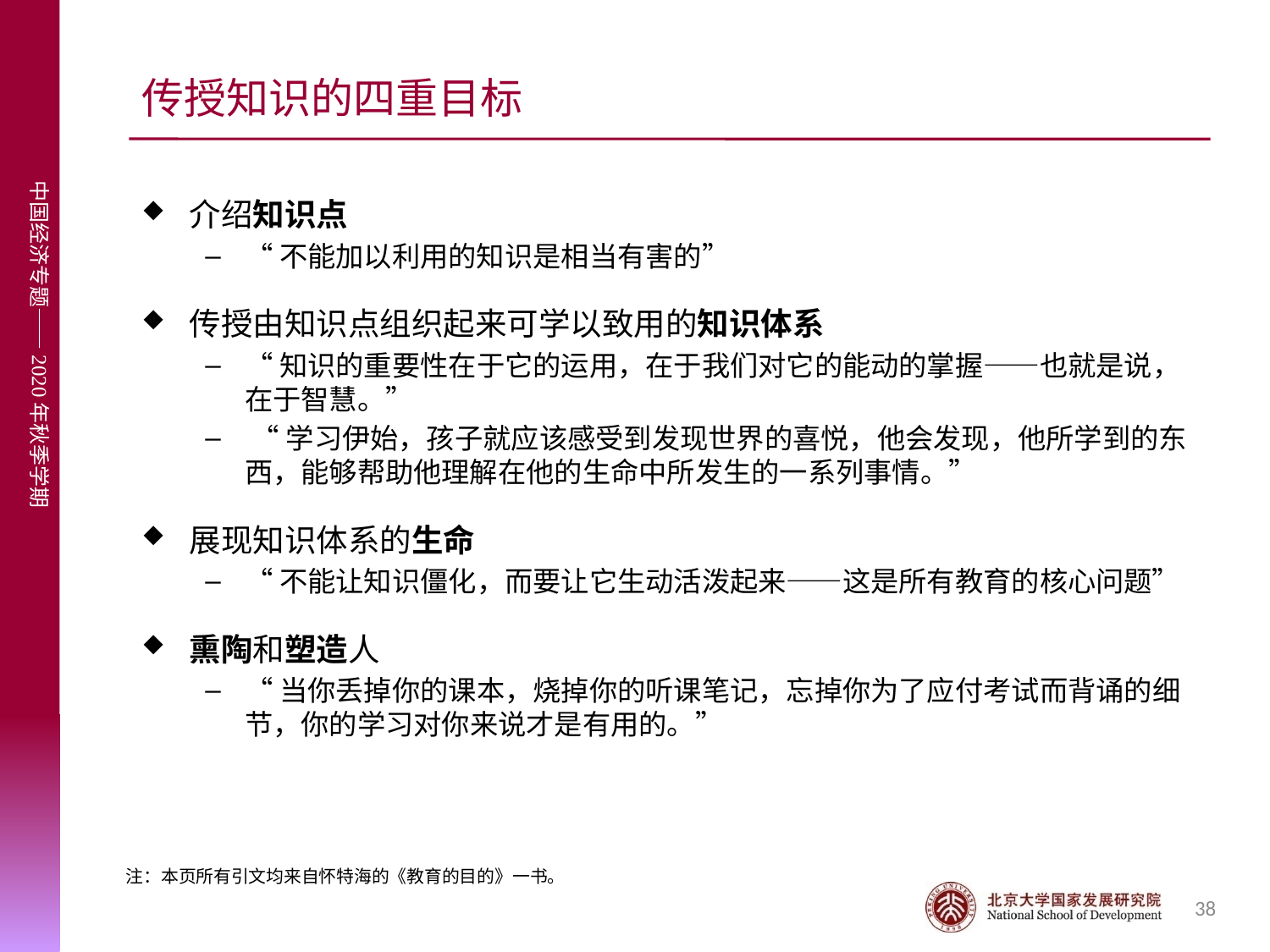

# 传授知识的四重目标
介绍知识点
“不能加以利用的知识是相当有害的”
传授由知识点组织起来可学以致用的知识体系
“知识的重要性在于它的运用，在于我们对它的能动的掌握——也就是说，在于智慧。”
 “学习伊始，孩子就应该感受到发现世界的喜悦，他会发现，他所学到的东西，能够帮助他理解在他的生命中所发生的一系列事情。”
展现知识体系的生命
“不能让知识僵化，而要让它生动活泼起来——这是所有教育的核心问题”
熏陶和塑造人
“当你丢掉你的课本，烧掉你的听课笔记，忘掉你为了应付考试而背诵的细节，你的学习对你来说才是有用的。”
注：本页所有引文均来自怀特海的《教育的目的》一书。
38